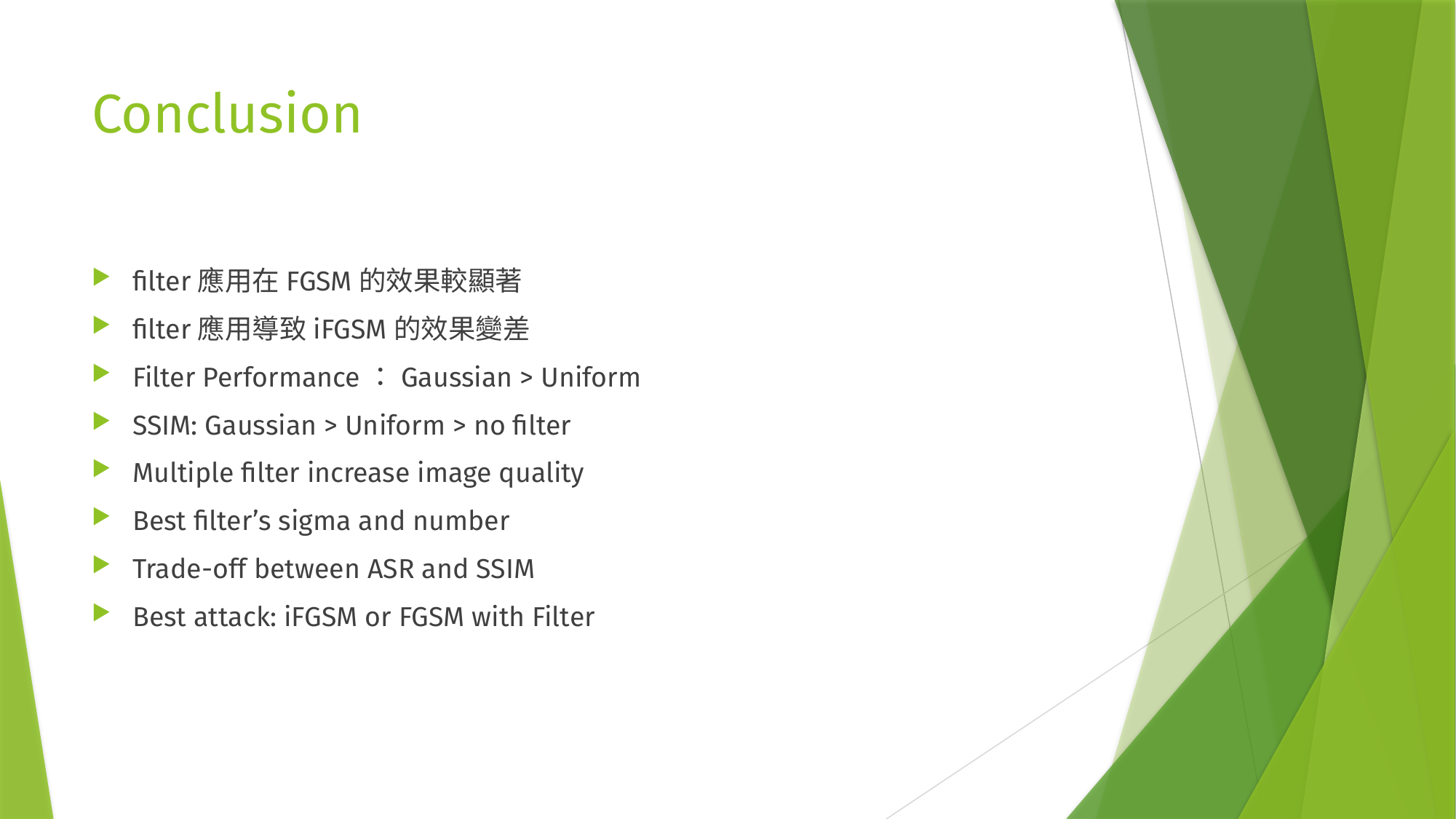

# Conclusion
filter應用在FGSM的效果較顯著
filter應用導致iFGSM的效果變差
Filter Performance：Gaussian > Uniform
SSIM: Gaussian > Uniform > no filter
Multiple filter increase image quality
Best filter’s sigma and number
Trade-off between ASR and SSIM
Best attack: iFGSM or FGSM with Filter